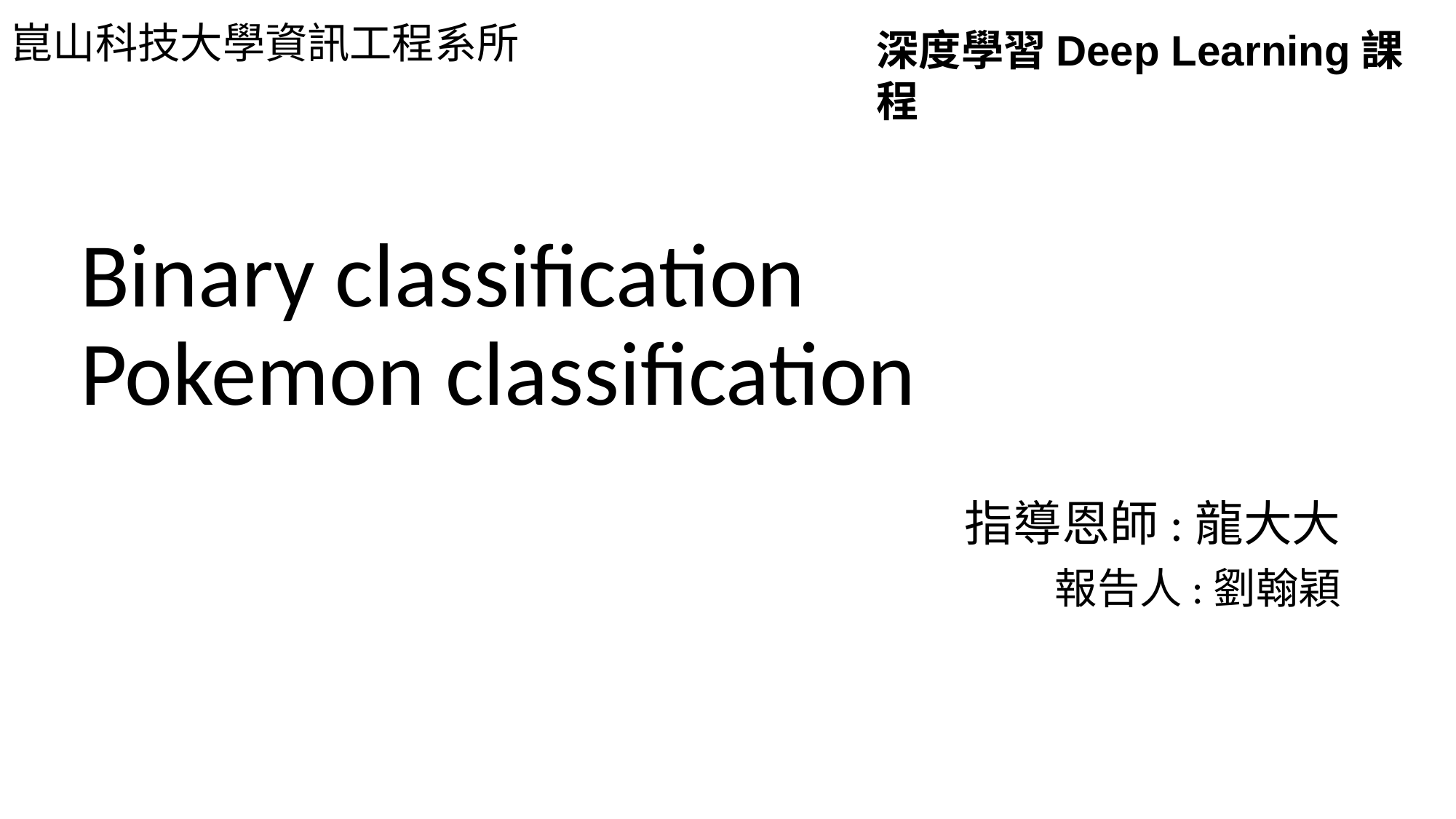

崑山科技大學資訊工程系所
深度學習Deep Learning課程
# Binary classification Pokemon classification
指導恩師:龍大大
報告人:劉翰穎